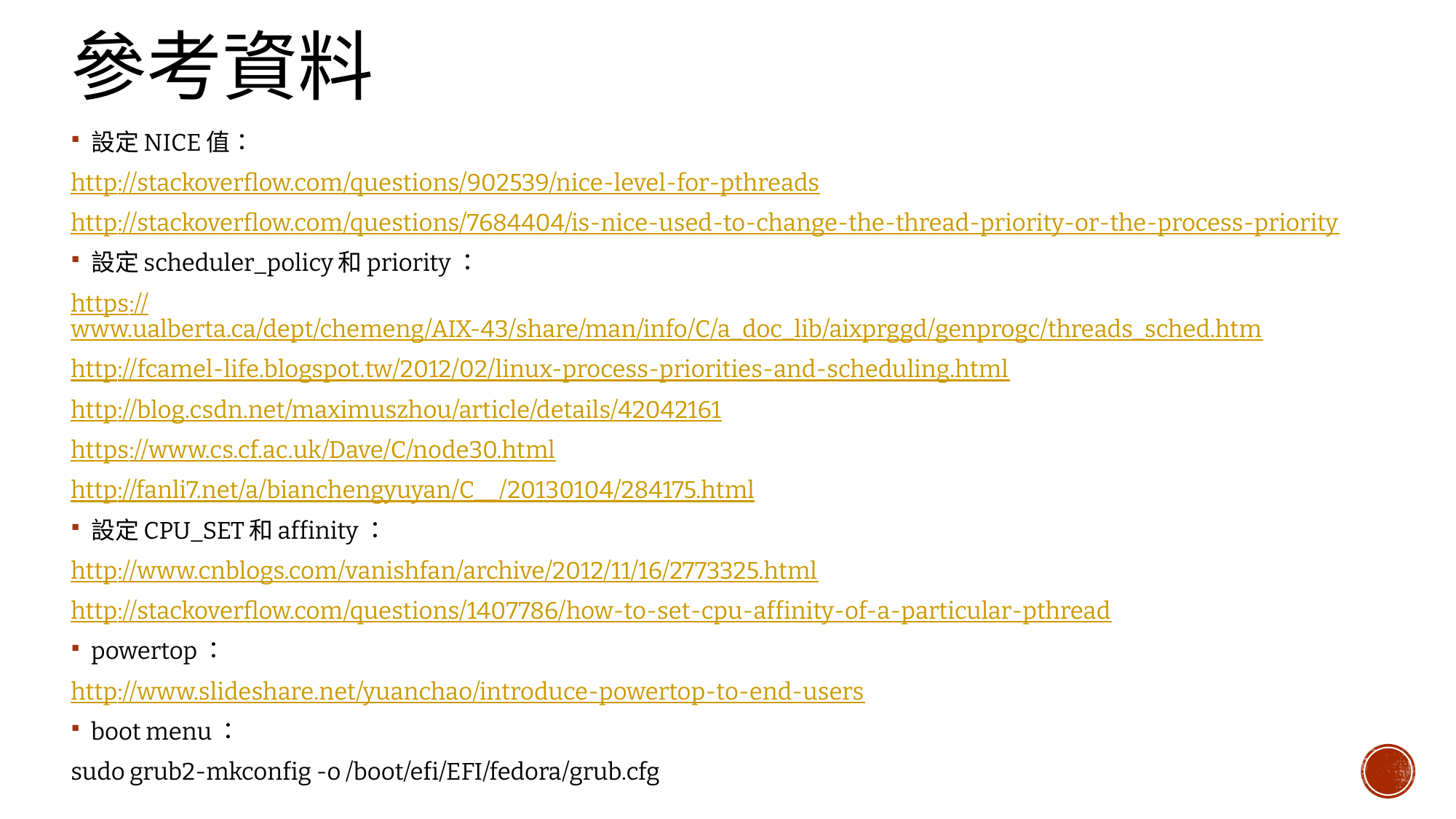

# 參考資料
設定NICE值：
http://stackoverflow.com/questions/902539/nice-level-for-pthreads
http://stackoverflow.com/questions/7684404/is-nice-used-to-change-the-thread-priority-or-the-process-priority
設定scheduler_policy和priority：
https://www.ualberta.ca/dept/chemeng/AIX-43/share/man/info/C/a_doc_lib/aixprggd/genprogc/threads_sched.htm
http://fcamel-life.blogspot.tw/2012/02/linux-process-priorities-and-scheduling.html
http://blog.csdn.net/maximuszhou/article/details/42042161
https://www.cs.cf.ac.uk/Dave/C/node30.html
http://fanli7.net/a/bianchengyuyan/C__/20130104/284175.html
設定CPU_SET和affinity：
http://www.cnblogs.com/vanishfan/archive/2012/11/16/2773325.html
http://stackoverflow.com/questions/1407786/how-to-set-cpu-affinity-of-a-particular-pthread
powertop：
http://www.slideshare.net/yuanchao/introduce-powertop-to-end-users
boot menu：
sudo grub2-mkconfig -o /boot/efi/EFI/fedora/grub.cfg